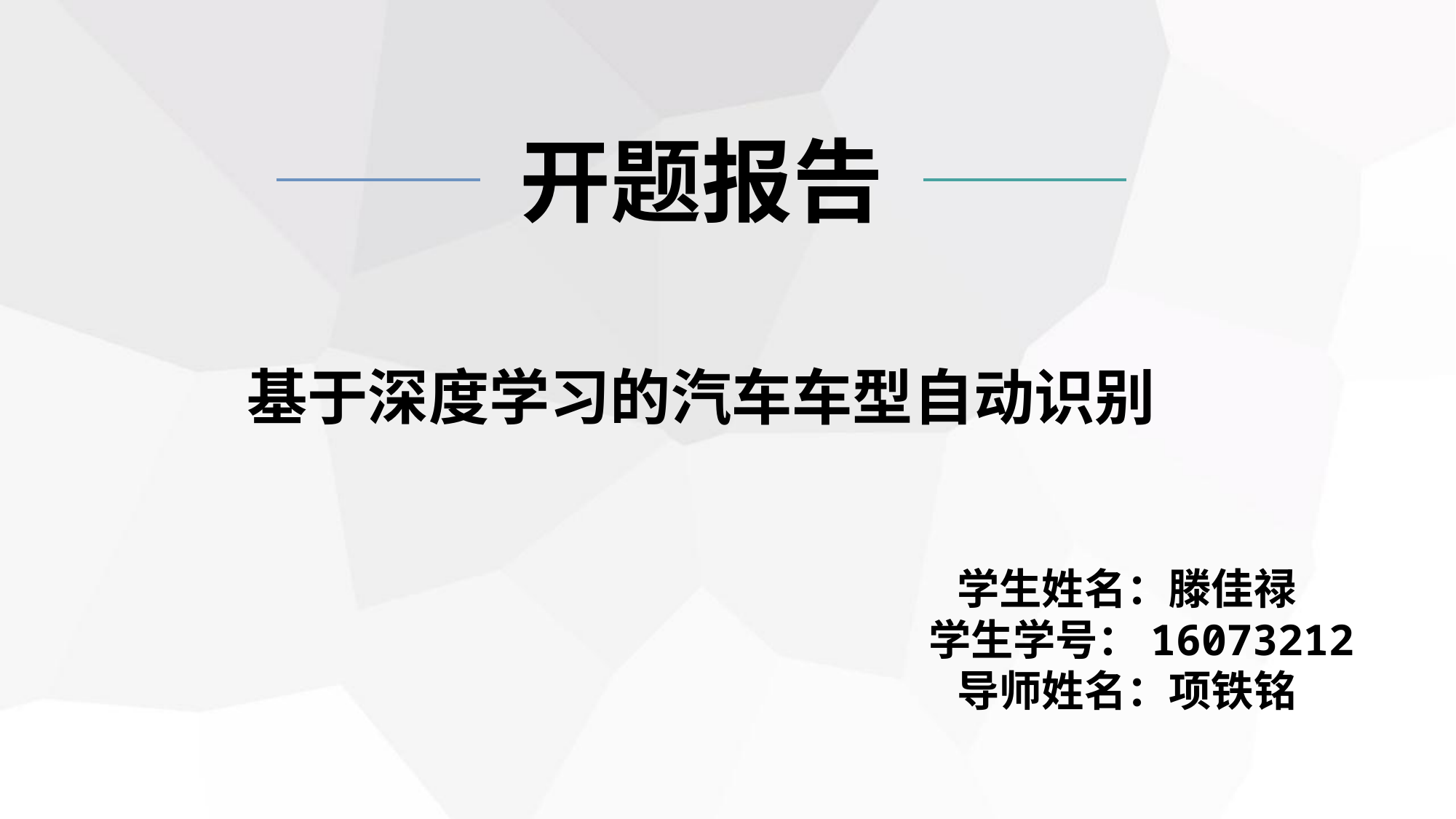

开题报告
基于深度学习的汽车车型自动识别
学生姓名：滕佳禄
  学生学号：16073212
导师姓名：项铁铭